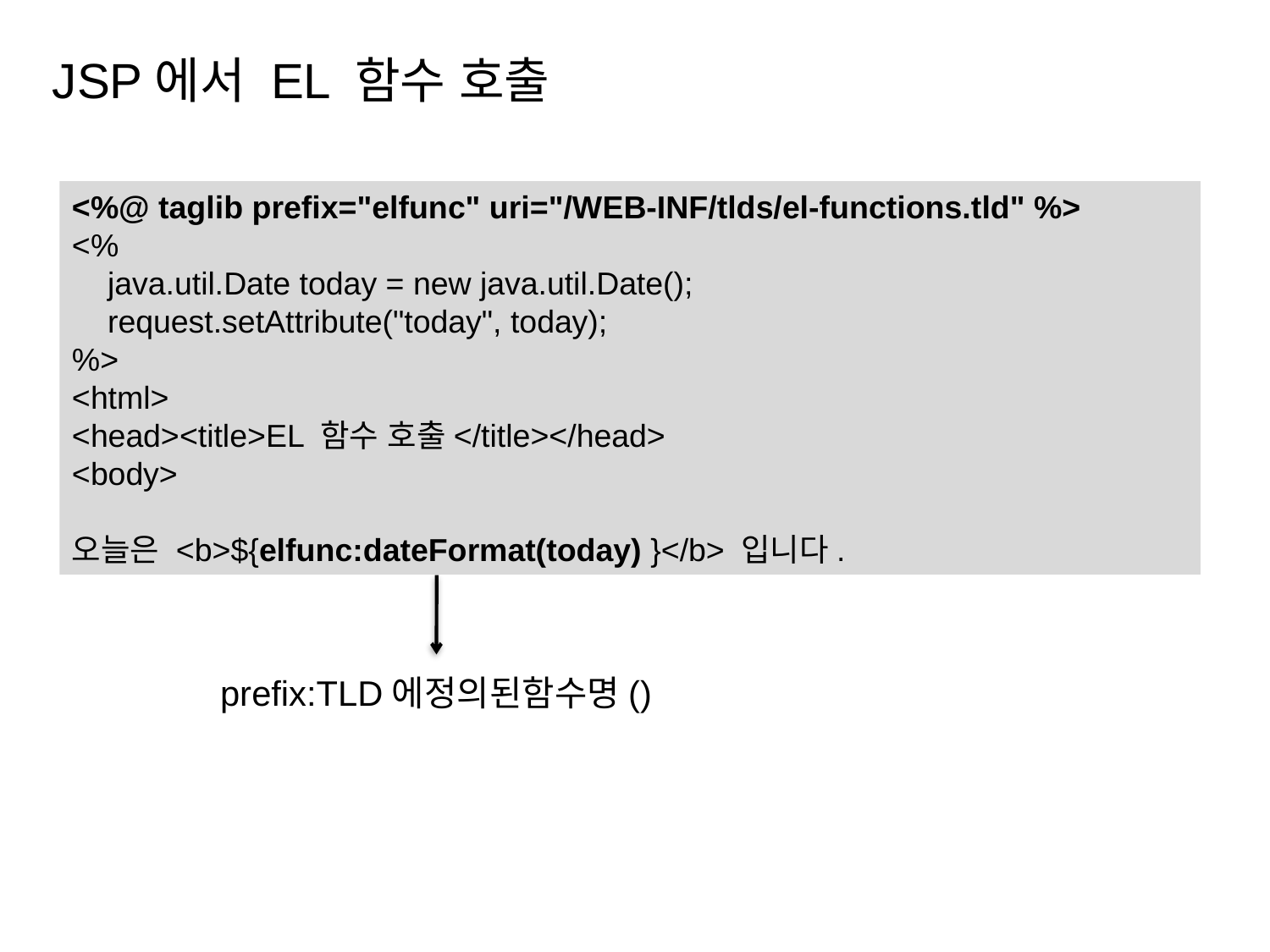

# JSP에서 EL 함수 호출
<%@ taglib prefix="elfunc" uri="/WEB-INF/tlds/el-functions.tld" %>
<%
    java.util.Date today = new java.util.Date();
    request.setAttribute("today", today);
%>
<html>
<head><title>EL 함수 호출</title></head>
<body>

오늘은 <b>${elfunc:dateFormat(today) }</b> 입니다.
prefix:TLD에정의된함수명()